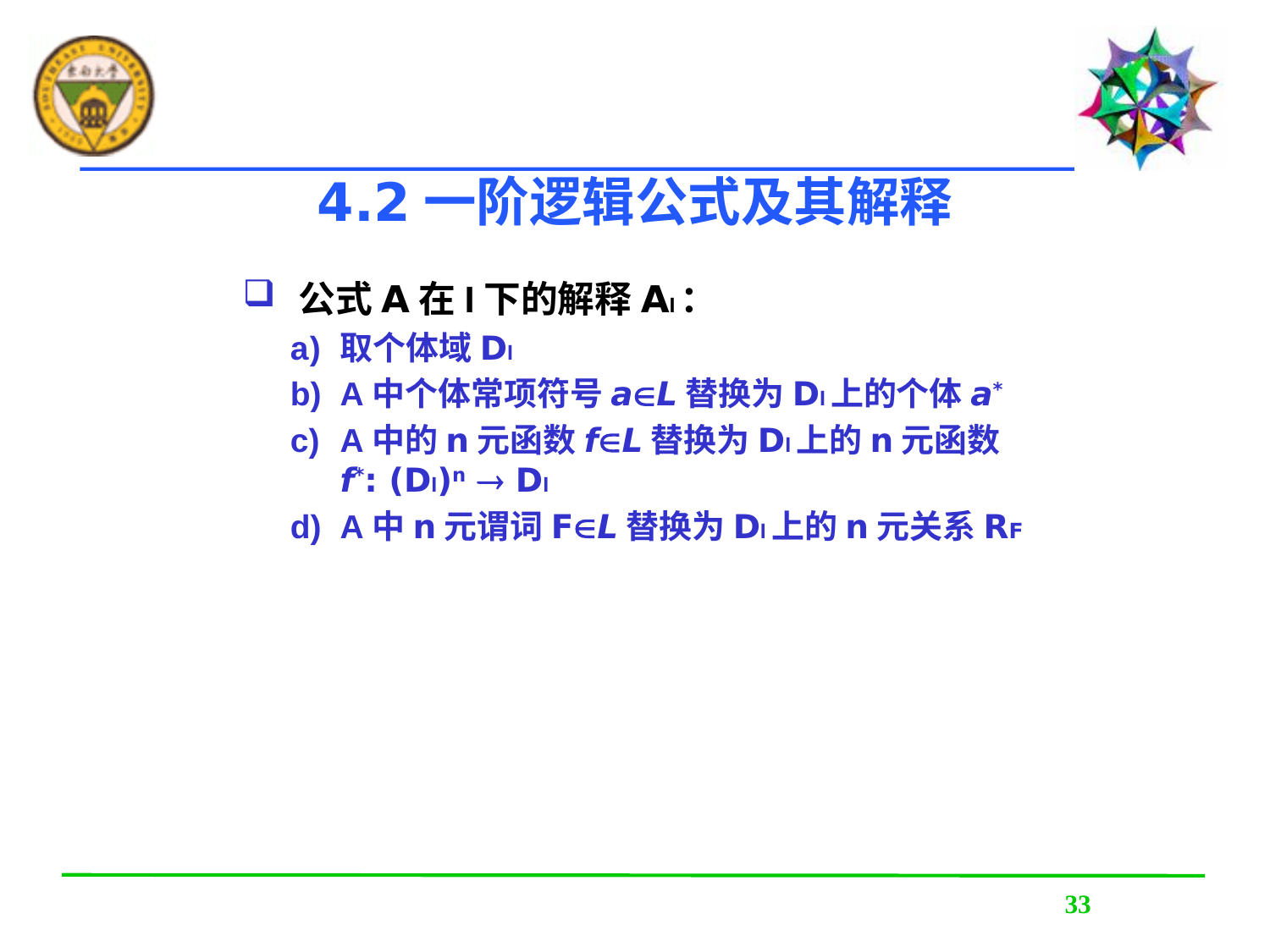

4.2一阶逻辑公式及其解释
公式A在I下的解释AI：
取个体域DI
A中个体常项符号a∈L替换为DI上的个体a*
A中的n元函数f∈L替换为DI上的n元函数f*: (DI)n → DI
A中n元谓词F∈L替换为DI上的n元关系RF